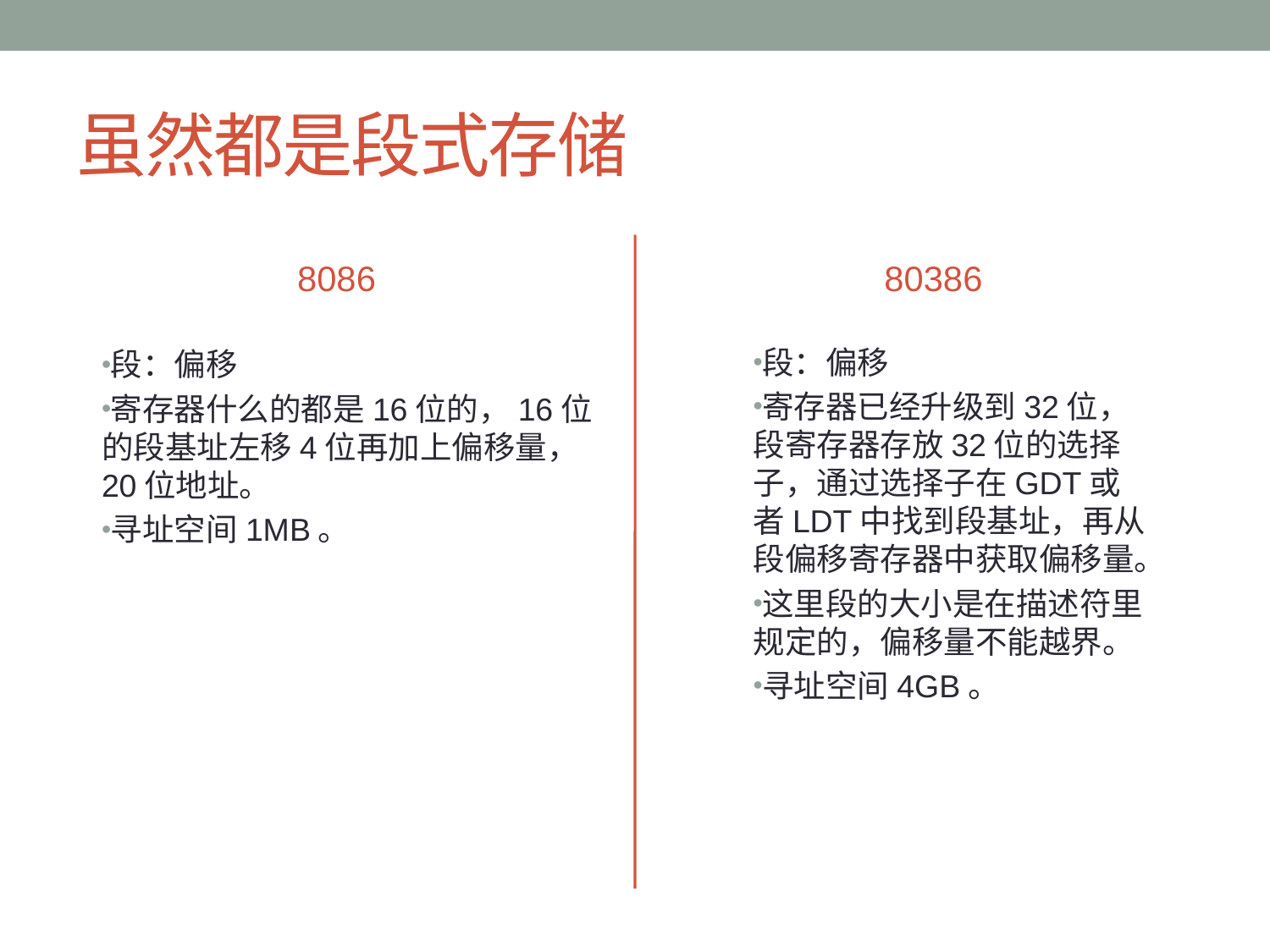

# 虽然都是段式存储
8086
80386
段：偏移
寄存器已经升级到32位，段寄存器存放32位的选择子，通过选择子在GDT或者LDT中找到段基址，再从段偏移寄存器中获取偏移量。
这里段的大小是在描述符里规定的，偏移量不能越界。
寻址空间4GB。

段：偏移
寄存器什么的都是16位的，16位的段基址左移4位再加上偏移量，20位地址。
寻址空间1MB。